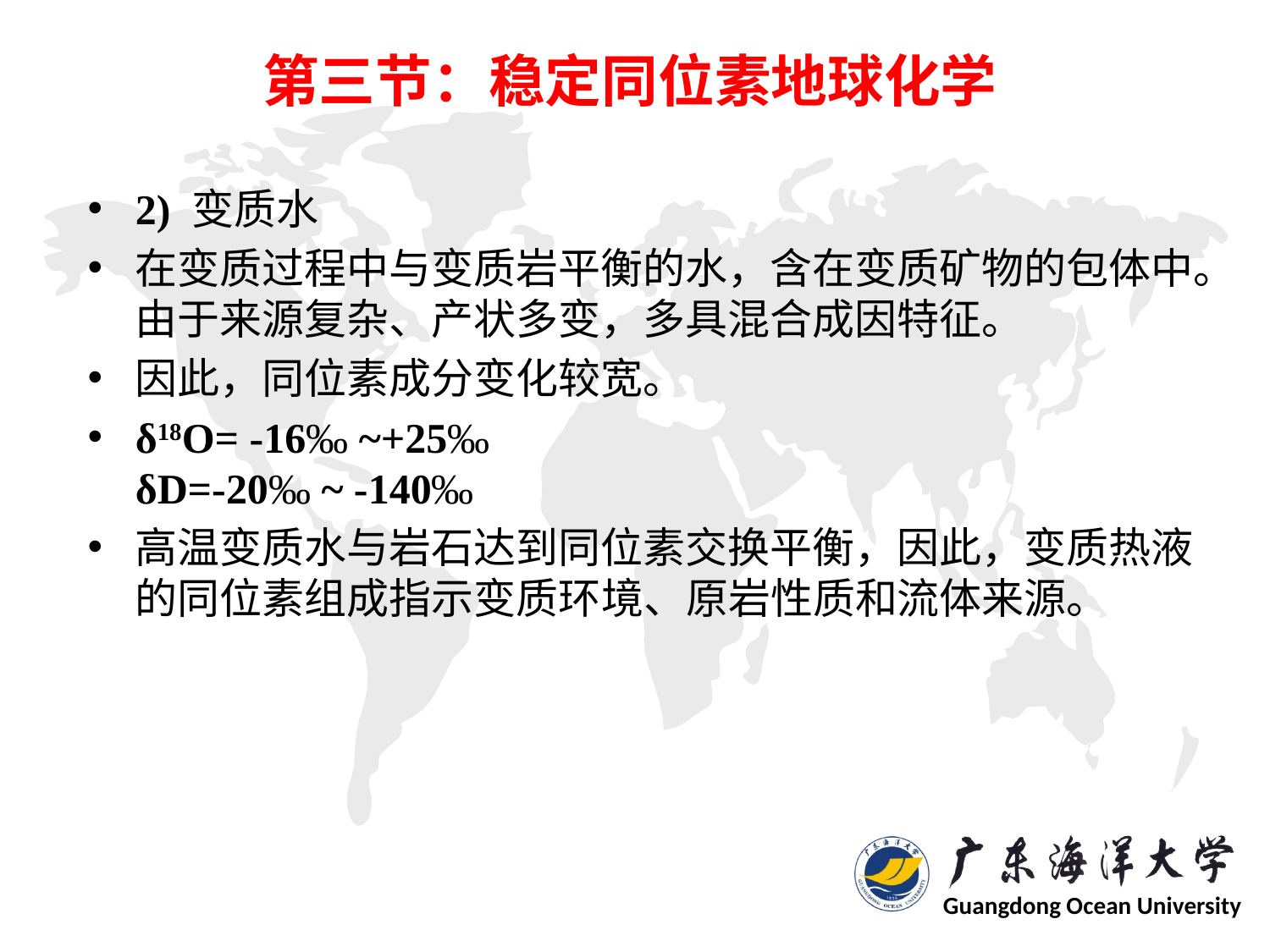

# 第三节：稳定同位素地球化学
2) 变质水
在变质过程中与变质岩平衡的水，含在变质矿物的包体中。由于来源复杂、产状多变，多具混合成因特征。
因此，同位素成分变化较宽。
δ18O= -16‰ ~+25‰
δD=-20‰ ~ -140‰
高温变质水与岩石达到同位素交换平衡，因此，变质热液的同位素组成指示变质环境、原岩性质和流体来源。